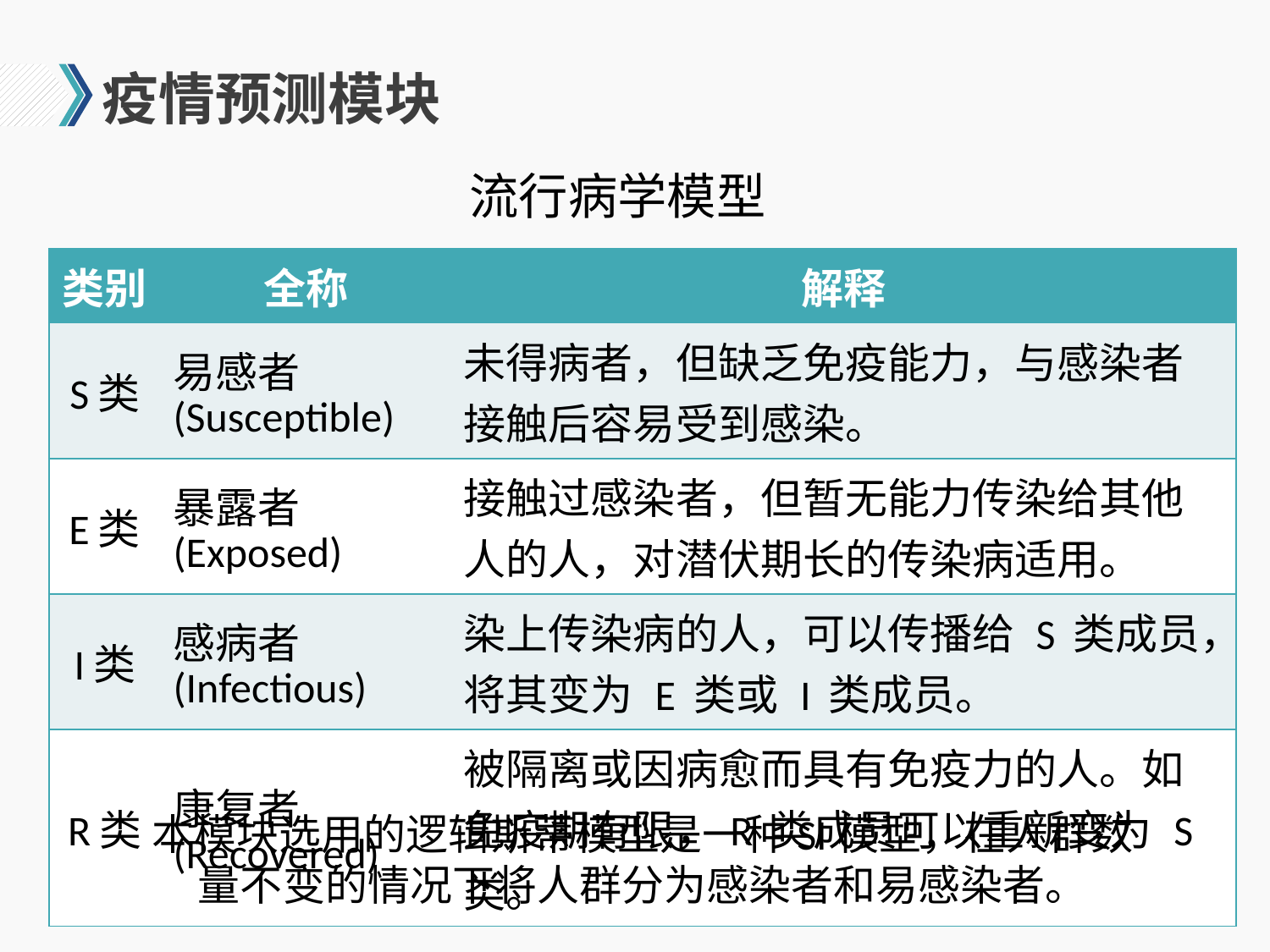

# 疫情预测模块
流行病学模型
| 类别 | 全称 | 解释 |
| --- | --- | --- |
| S类 | 易感者 (Susceptible) | 未得病者，但缺乏免疫能力，与感染者接触后容易受到感染。 |
| E类 | 暴露者 (Exposed) | 接触过感染者，但暂无能力传染给其他人的人，对潜伏期长的传染病适用。 |
| I类 | 感病者 (Infectious) | 染上传染病的人，可以传播给 S 类成员，将其变为 E 类或 I 类成员。 |
| R类 | 康复者 (Recovered) | 被隔离或因病愈而具有免疫力的人。如免疫期有限，R 类成员可以重新变为 S 类。 |
本模块选用的逻辑斯蒂模型是一种SI模型，在人群数量不变的情况下将人群分为感染者和易感染者。